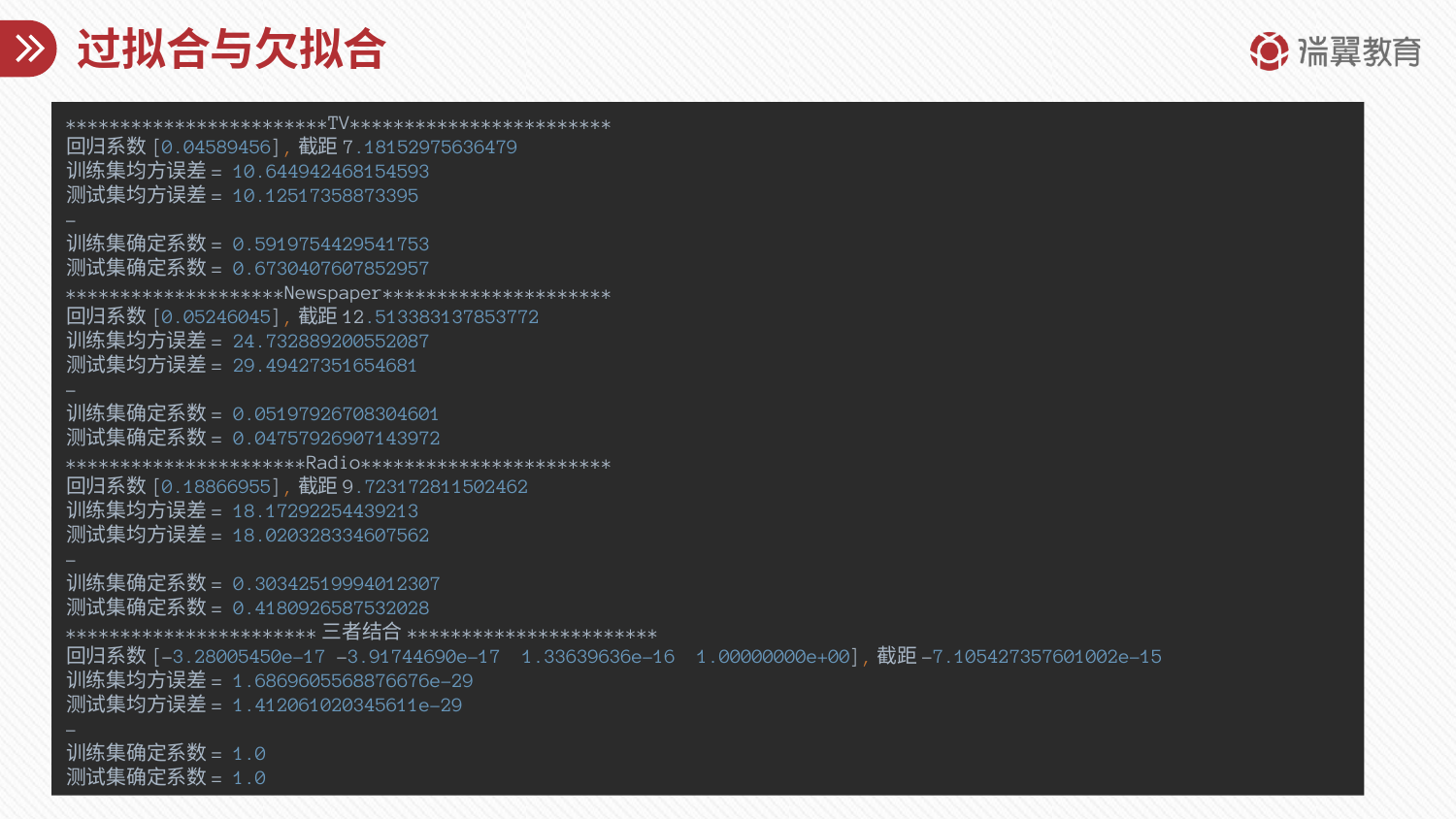

# 过拟合与欠拟合
************************TV************************
回归系数[0.04589456],截距7.18152975636479
训练集均方误差= 10.644942468154593
测试集均方误差= 10.12517358873395
-
训练集确定系数= 0.5919754429541753
测试集确定系数= 0.6730407607852957
********************Newspaper*********************
回归系数[0.05246045],截距12.513383137853772
训练集均方误差= 24.732889200552087
测试集均方误差= 29.49427351654681
-
训练集确定系数= 0.05197926708304601
测试集确定系数= 0.04757926907143972
**********************Radio***********************
回归系数[0.18866955],截距9.723172811502462
训练集均方误差= 18.17292254439213
测试集均方误差= 18.020328334607562
-
训练集确定系数= 0.30342519994012307
测试集确定系数= 0.4180926587532028
***********************三者结合***********************
回归系数[-3.28005450e-17 -3.91744690e-17  1.33639636e-16  1.00000000e+00],截距-7.105427357601002e-15
训练集均方误差= 1.6869605568876676e-29
测试集均方误差= 1.412061020345611e-29
-
训练集确定系数= 1.0
测试集确定系数= 1.0